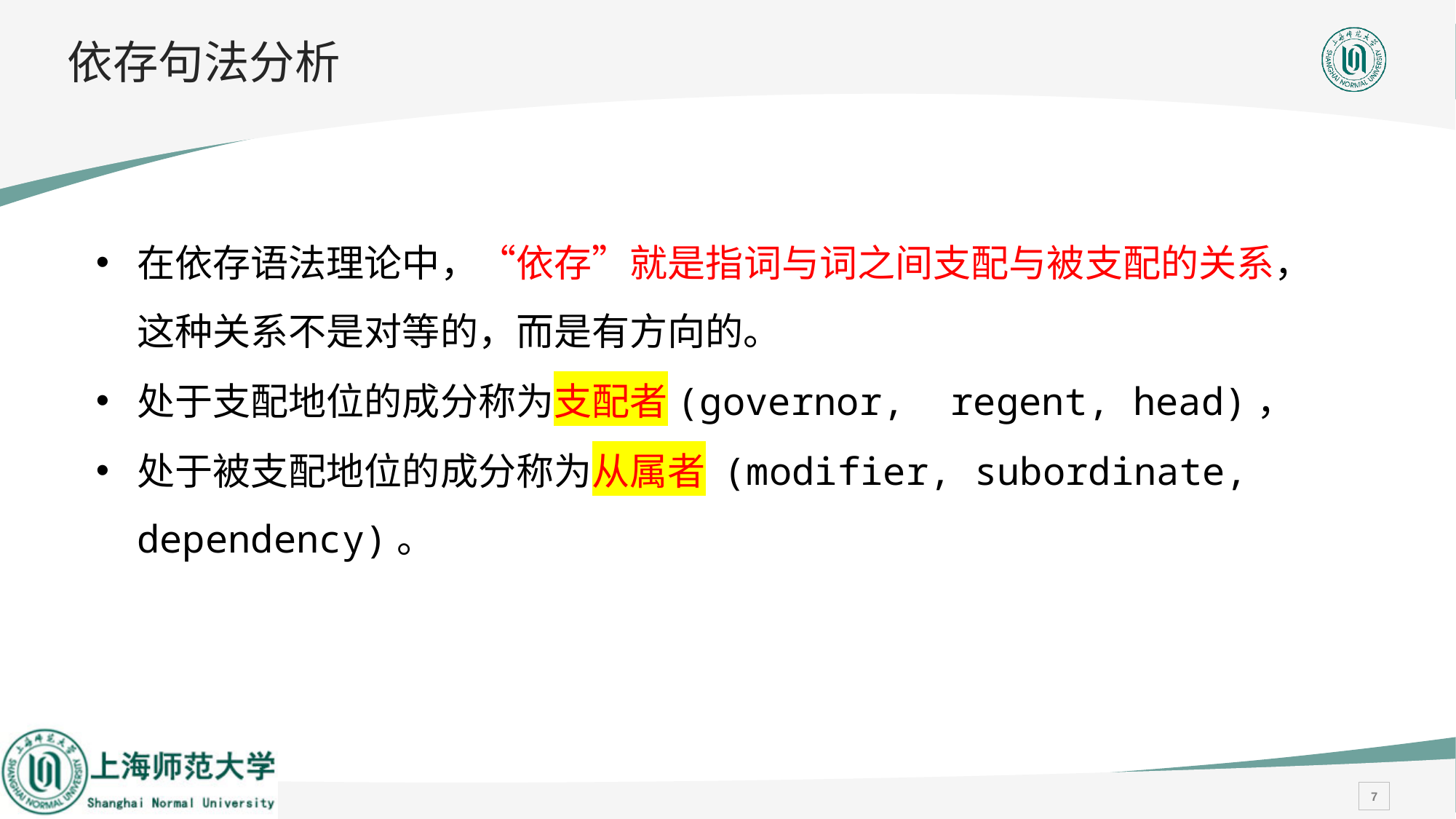

# 依存句法分析
在依存语法理论中，“依存”就是指词与词之间支配与被支配的关系，这种关系不是对等的，而是有方向的。
处于支配地位的成分称为支配者(governor,  regent, head)，
处于被支配地位的成分称为从属者 (modifier, subordinate, dependency)。